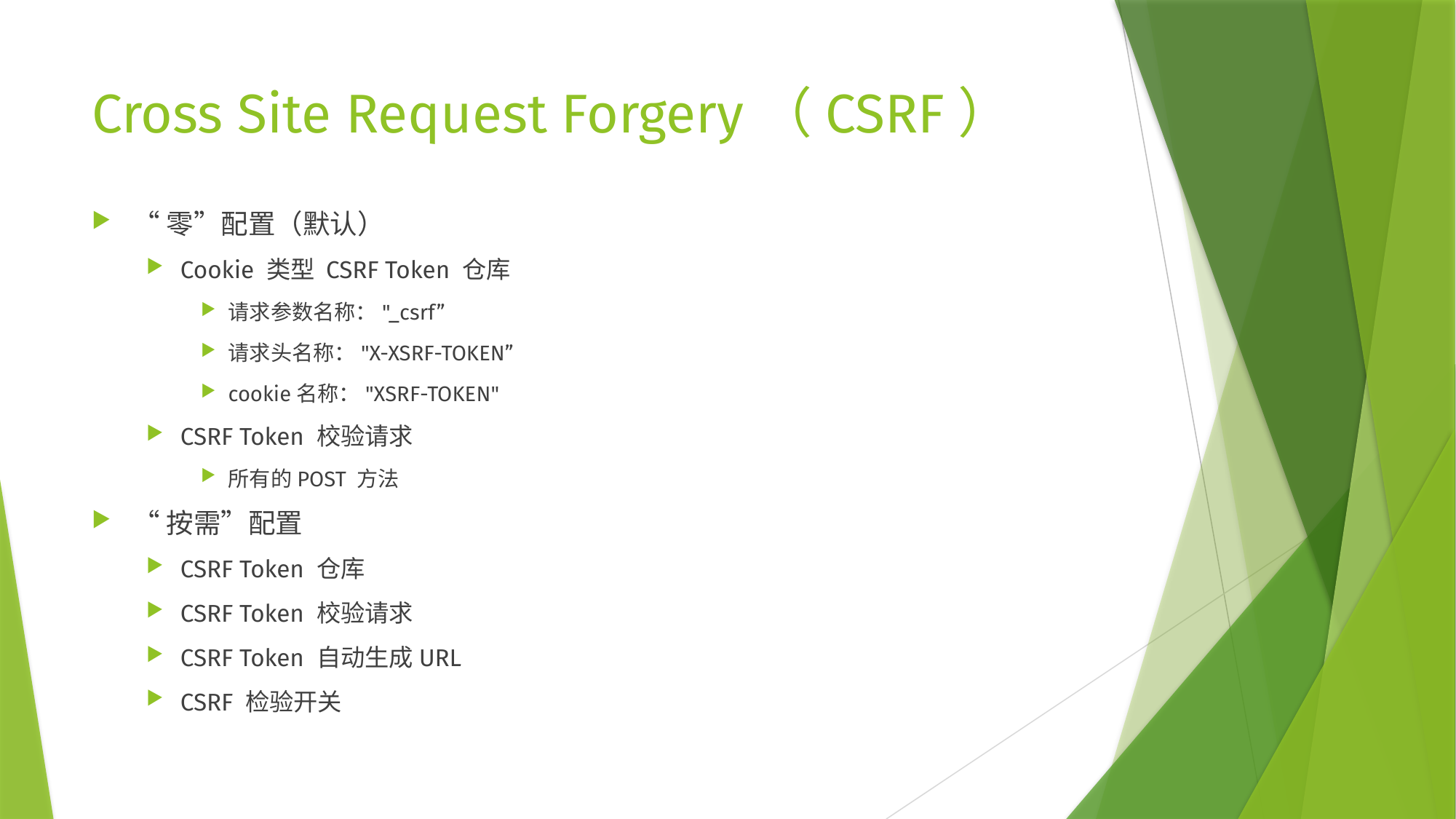

# Cross Site Request Forgery（CSRF）
“零”配置（默认）
Cookie 类型 CSRF Token 仓库
请求参数名称："_csrf”
请求头名称："X-XSRF-TOKEN”
cookie名称："XSRF-TOKEN"
CSRF Token 校验请求
所有的POST 方法
“按需”配置
CSRF Token 仓库
CSRF Token 校验请求
CSRF Token 自动生成URL
CSRF 检验开关